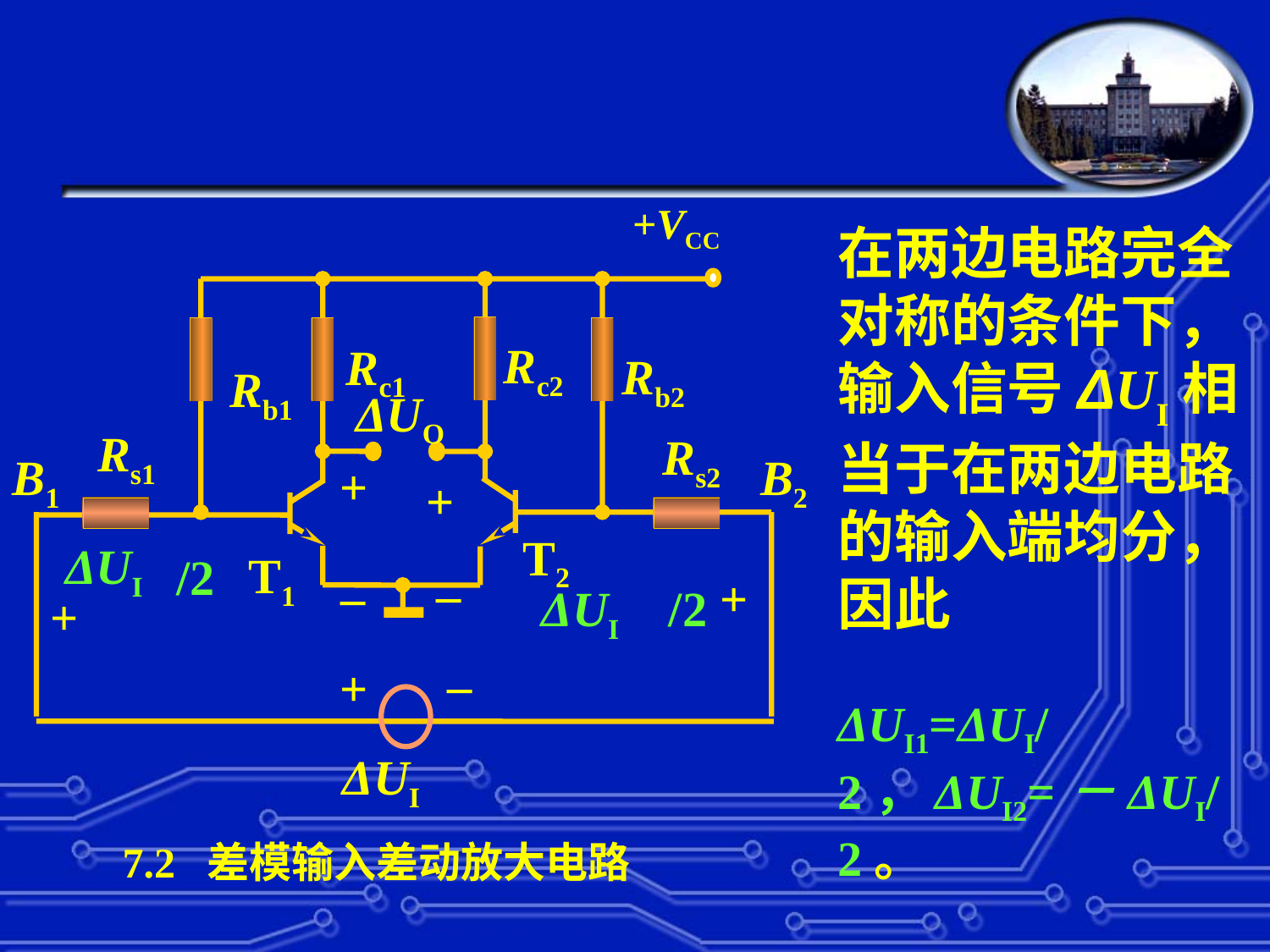

+VCC

Rc2
Rc1
Rb2
Rb1
ΔUO
Rs1
Rs2
B1
B2

+

+

T2
T1
_
_

+
+

_
+

ΔUI
7.2  差模输入差动放大电路
在两边电路完全对称的条件下，输入信号ΔUI相当于在两边电路的输入端均分，因此
ΔUI
/2
ΔUI
/2
ΔUI1=ΔUI/2，ΔUI2=－ΔUI/2。